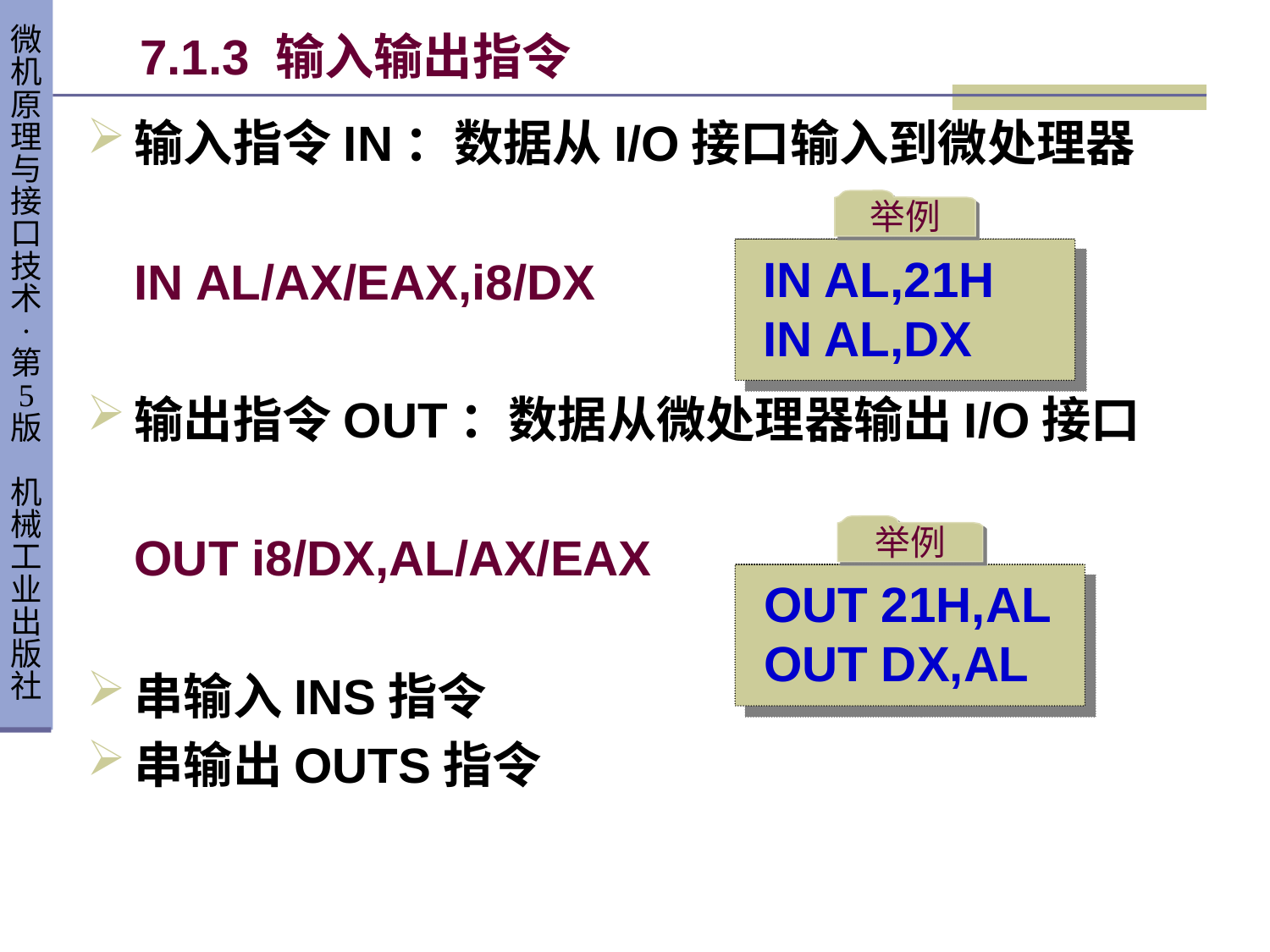

# 7.1.3 输入输出指令
输入指令IN：数据从I/O接口输入到微处理器

	IN AL/AX/EAX,i8/DX

输出指令OUT：数据从微处理器输出I/O接口

	OUT i8/DX,AL/AX/EAX

串输入INS指令
串输出OUTS指令
举例
IN AL,21H
IN AL,DX
举例
OUT 21H,AL
OUT DX,AL